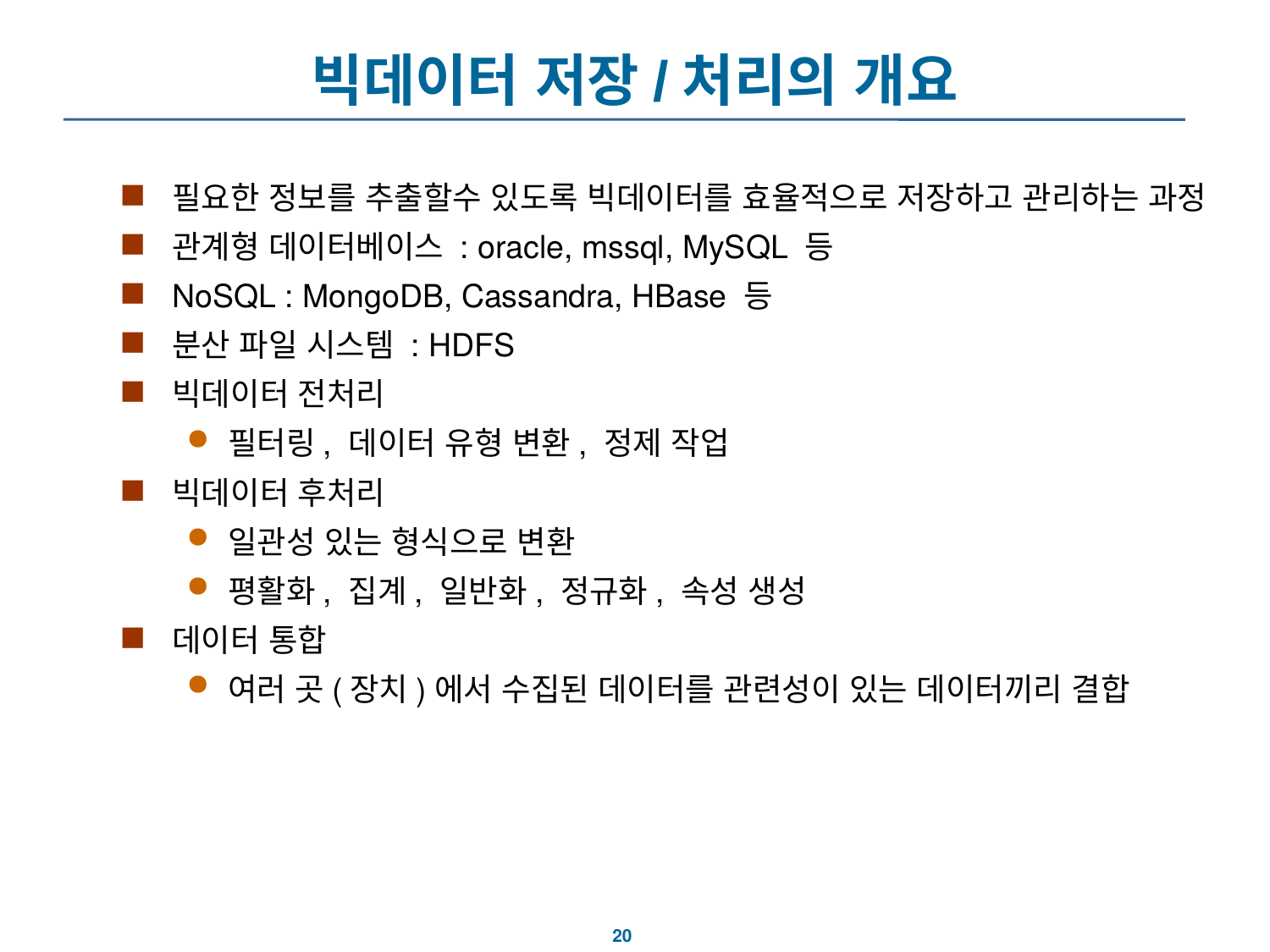

# 빅데이터 저장/처리의 개요
필요한 정보를 추출할수 있도록 빅데이터를 효율적으로 저장하고 관리하는 과정
관계형 데이터베이스 : oracle, mssql, MySQL 등
NoSQL : MongoDB, Cassandra, HBase 등
분산 파일 시스템 : HDFS
빅데이터 전처리
필터링, 데이터 유형 변환, 정제 작업
빅데이터 후처리
일관성 있는 형식으로 변환
평활화, 집계, 일반화, 정규화, 속성 생성
데이터 통합
여러 곳(장치)에서 수집된 데이터를 관련성이 있는 데이터끼리 결합